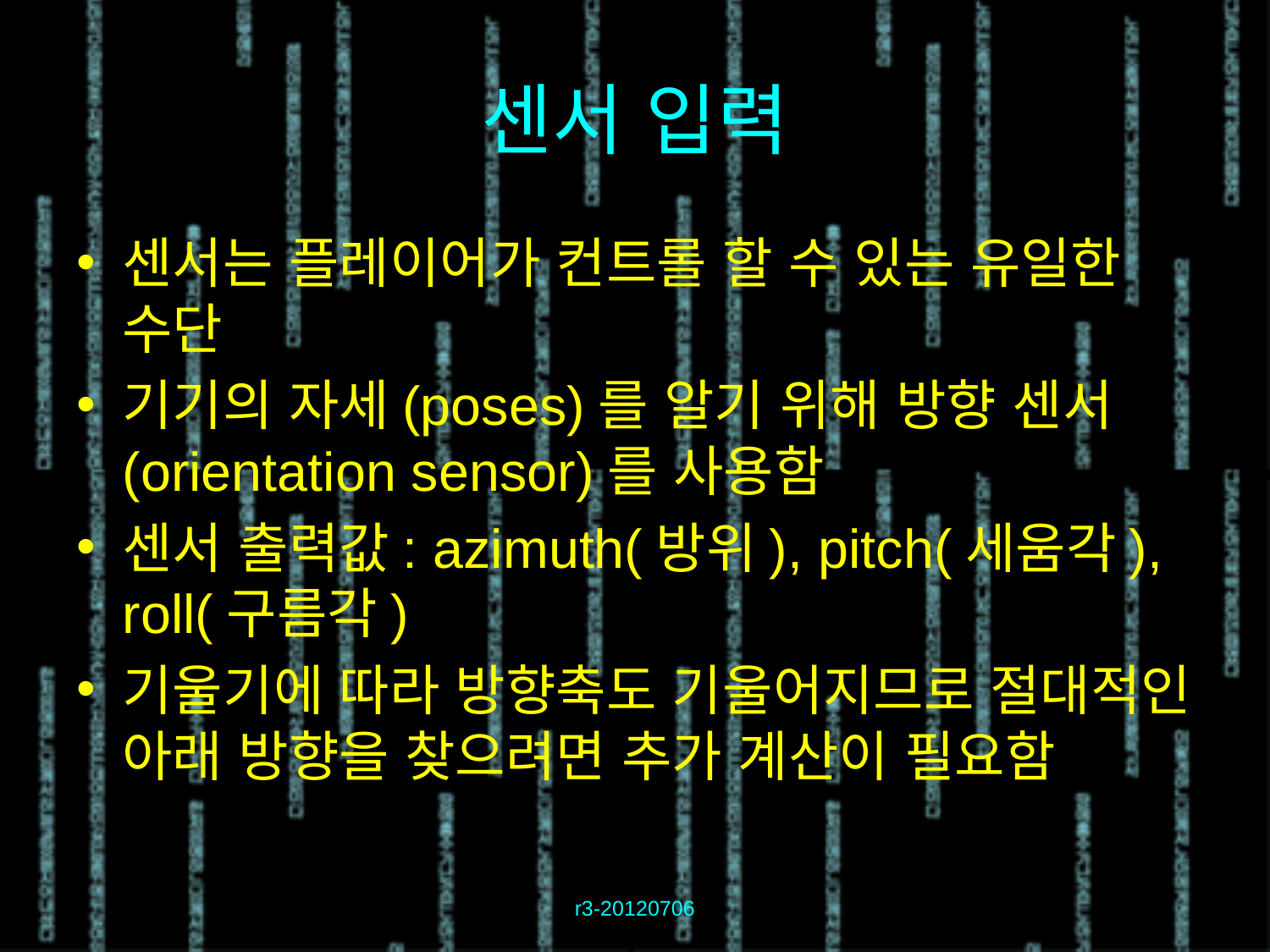

# 센서 입력
센서는 플레이어가 컨트롤 할 수 있는 유일한 수단
기기의 자세(poses)를 알기 위해 방향 센서(orientation sensor)를 사용함
센서 출력값: azimuth(방위), pitch(세움각), roll(구름각)
기울기에 따라 방향축도 기울어지므로 절대적인 아래 방향을 찾으려면 추가 계산이 필요함
r3-20120706